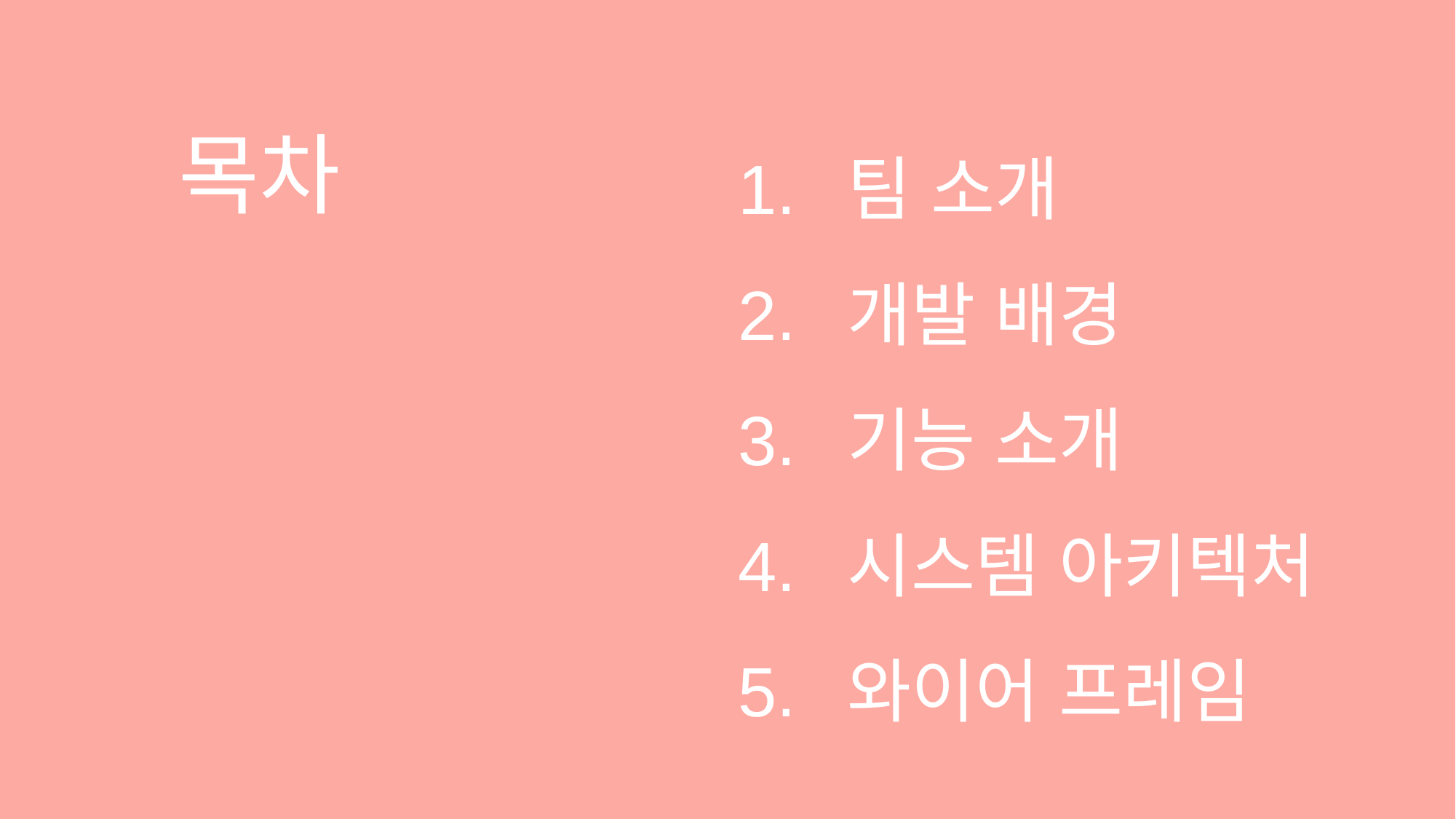

팀 소개
개발 배경
기능 소개
시스템 아키텍처
와이어 프레임
목차